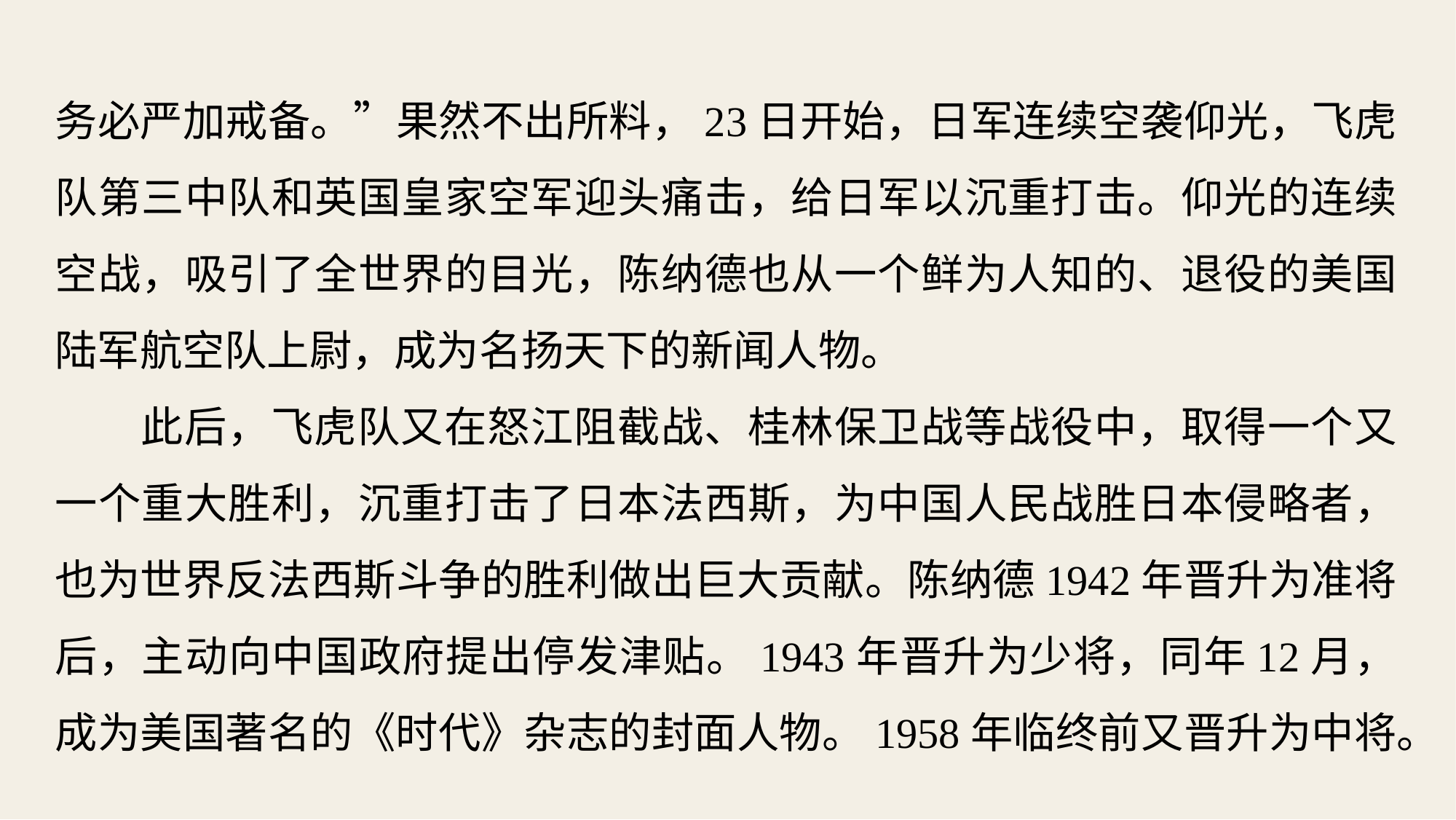

务必严加戒备。”果然不出所料，23日开始，日军连续空袭仰光，飞虎队第三中队和英国皇家空军迎头痛击，给日军以沉重打击。仰光的连续空战，吸引了全世界的目光，陈纳德也从一个鲜为人知的、退役的美国陆军航空队上尉，成为名扬天下的新闻人物。
此后，飞虎队又在怒江阻截战、桂林保卫战等战役中，取得一个又一个重大胜利，沉重打击了日本法西斯，为中国人民战胜日本侵略者，也为世界反法西斯斗争的胜利做出巨大贡献。陈纳德1942年晋升为准将后，主动向中国政府提出停发津贴。1943年晋升为少将，同年12月，成为美国著名的《时代》杂志的封面人物。1958年临终前又晋升为中将。